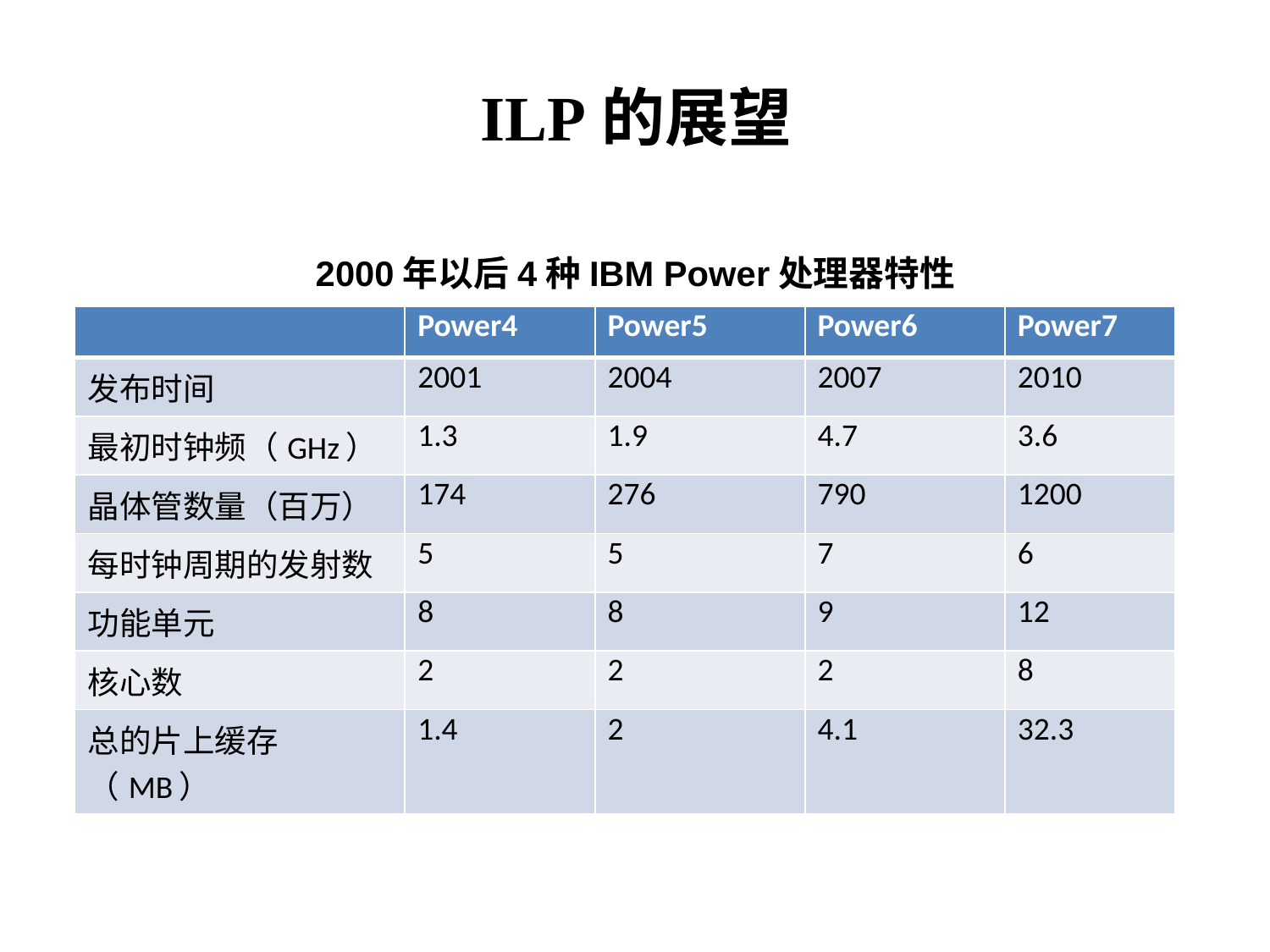

ILP的展望
2000年以后4种IBM Power处理器特性
|  | Power4 | Power5 | Power6 | Power7 |
| --- | --- | --- | --- | --- |
| 发布时间 | 2001 | 2004 | 2007 | 2010 |
| 最初时钟频（GHz） | 1.3 | 1.9 | 4.7 | 3.6 |
| 晶体管数量（百万） | 174 | 276 | 790 | 1200 |
| 每时钟周期的发射数 | 5 | 5 | 7 | 6 |
| 功能单元 | 8 | 8 | 9 | 12 |
| 核心数 | 2 | 2 | 2 | 8 |
| 总的片上缓存（MB） | 1.4 | 2 | 4.1 | 32.3 |